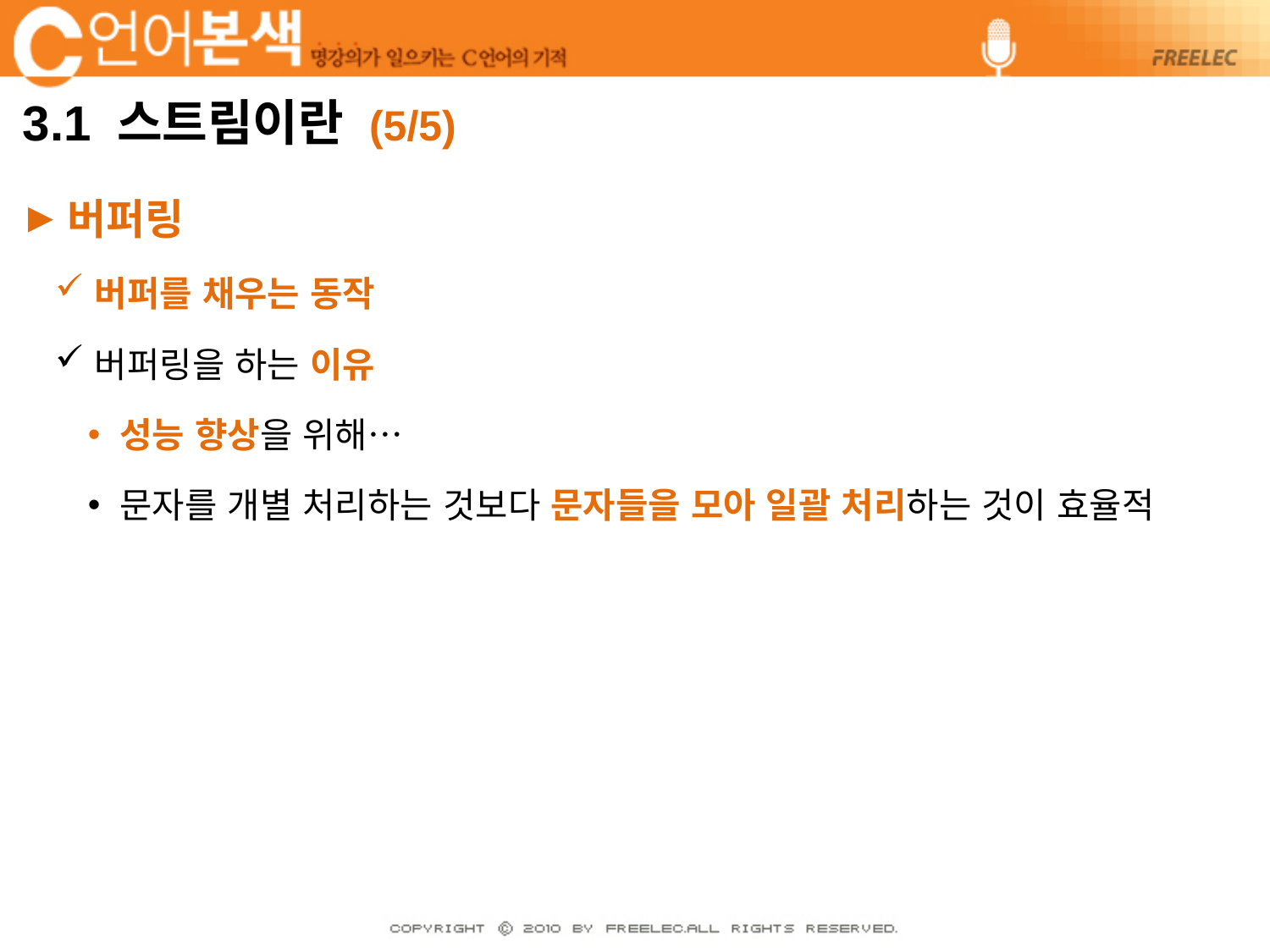

# 3.1 스트림이란 (5/5)
버퍼링
버퍼를 채우는 동작
버퍼링을 하는 이유
성능 향상을 위해…
문자를 개별 처리하는 것보다 문자들을 모아 일괄 처리하는 것이 효율적